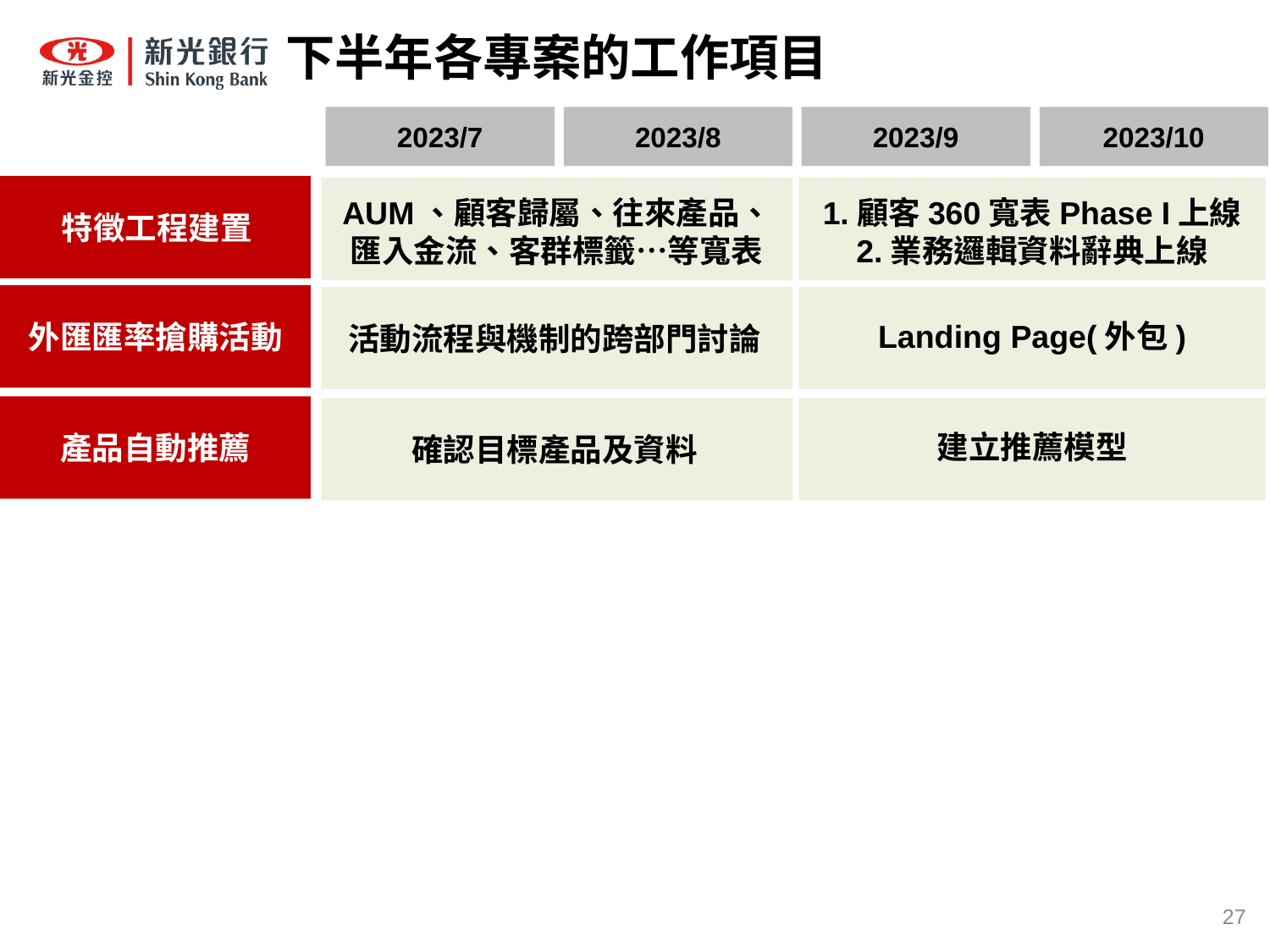

# 下半年各專案的工作項目
2023/7
2023/8
2023/9
2023/10

特徵工程建置

AUM、顧客歸屬、往來產品、
匯入金流、客群標籤…等寬表

1.顧客360寬表Phase I上線
2.業務邏輯資料辭典上線

外匯匯率搶購活動

活動流程與機制的跨部門討論

Landing Page(外包)

產品自動推薦

確認目標產品及資料

建立推薦模型
27